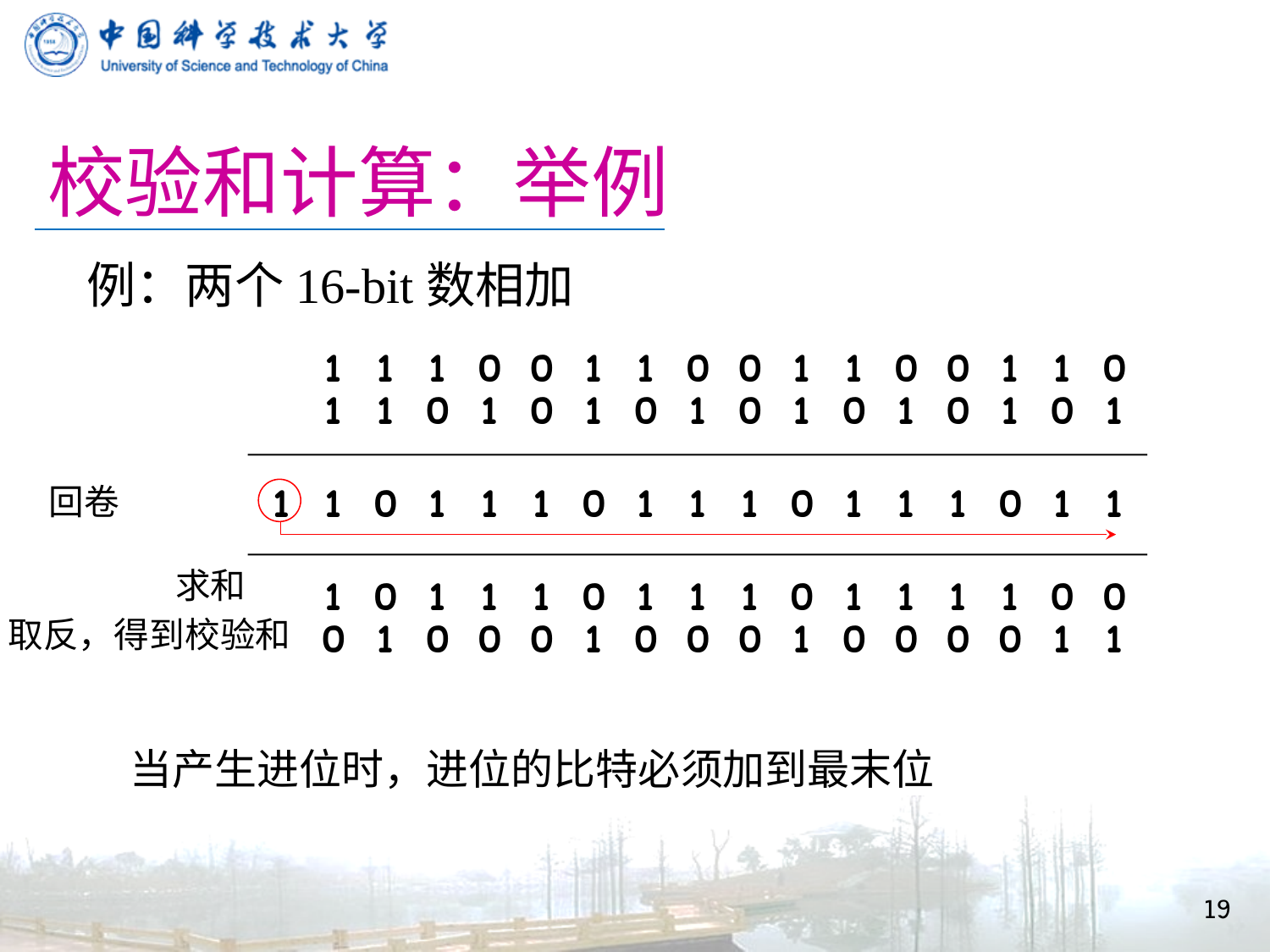

# 校验和计算：举例
例：两个16-bit数相加
1  1  1  1  0  0  1  1  0  0  1  1  0  0  1  1  0
1  1  1  0  1  0  1  0  1  0  1  0  1  0  1  0  1

1  1  0  1  1  1  0  1  1  1  0  1  1  1  0  1  1

1  1  0  1  1  1  0  1  1  1  0  1  1  1  1  0  0
1  0  1  0  0  0  1  0  0  0  1  0  0  0  0  1  1

回卷

求和
取反，得到校验和
当产生进位时，进位的比特必须加到最末位
19